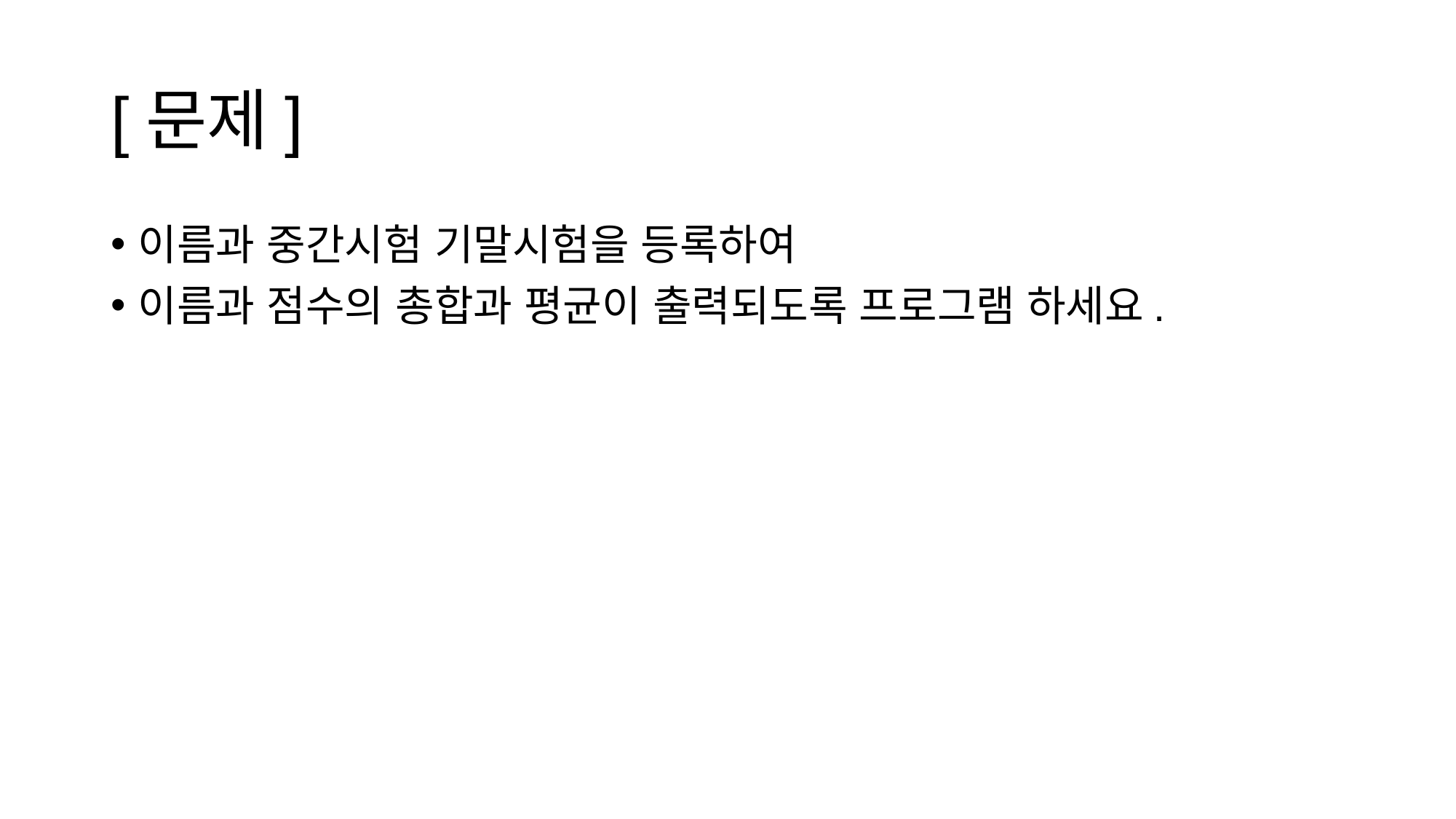

# [문제]
이름과 중간시험 기말시험을 등록하여
이름과 점수의 총합과 평균이 출력되도록 프로그램 하세요.